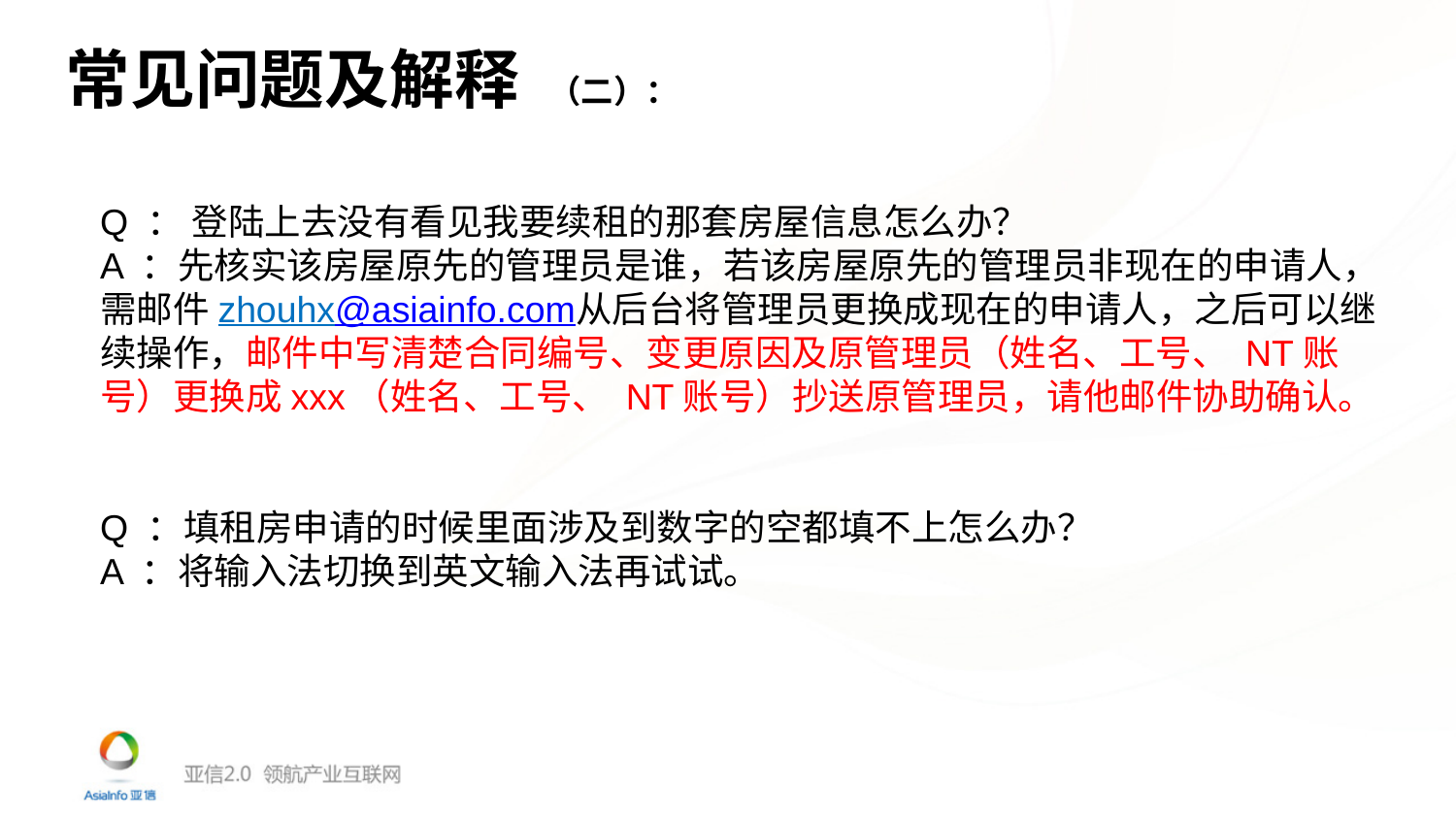

常见问题及解释  （二）：
Q ： 登陆上去没有看见我要续租的那套房屋信息怎么办？
A ：先核实该房屋原先的管理员是谁，若该房屋原先的管理员非现在的申请人，需邮件zhouhx@asiainfo.com从后台将管理员更换成现在的申请人，之后可以继续操作，邮件中写清楚合同编号、变更原因及原管理员（姓名、工号、 NT账号）更换成xxx（姓名、工号、 NT账号）抄送原管理员，请他邮件协助确认。

Q ：填租房申请的时候里面涉及到数字的空都填不上怎么办？
A ：将输入法切换到英文输入法再试试。